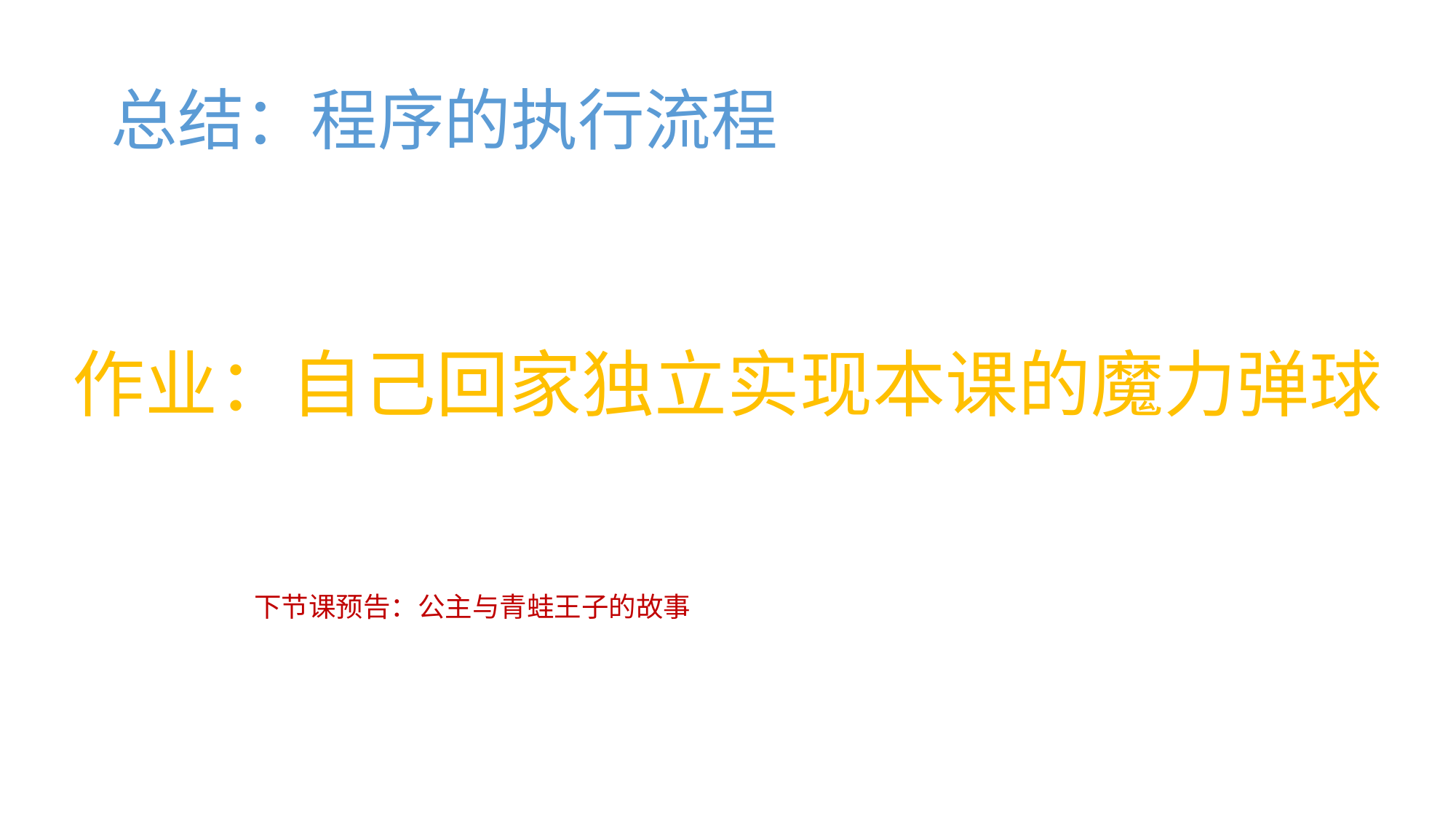

# 总结：程序的执行流程
作业：自己回家独立实现本课的魔力弹球
下节课预告：公主与青蛙王子的故事